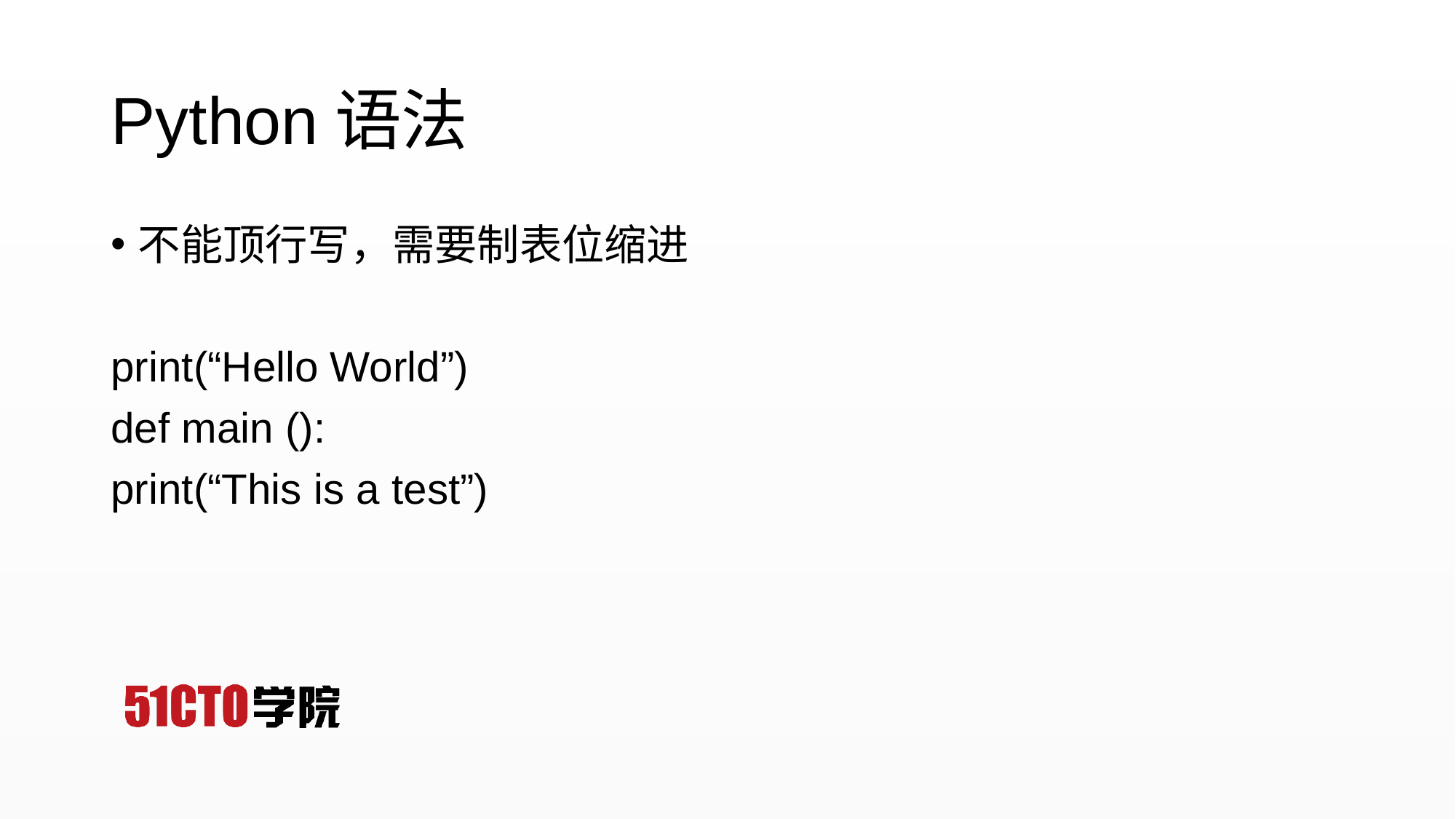

# Python语法
不能顶行写，需要制表位缩进

print(“Hello World”)
def main ():
print(“This is a test”)